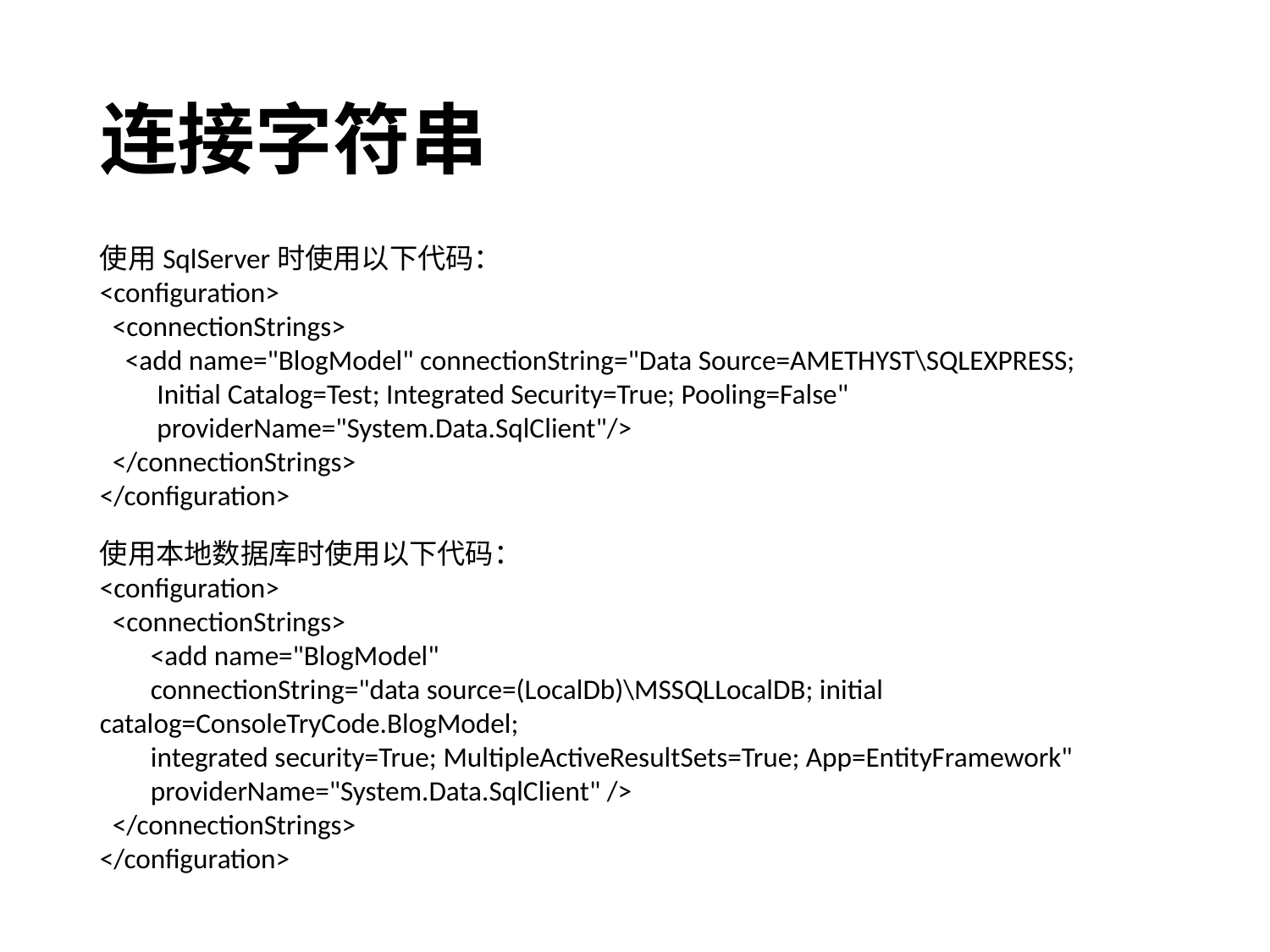

# 连接字符串
使用SqlServer时使用以下代码：
<configuration>
  <connectionStrings>
    <add name="BlogModel" connectionString="Data Source=AMETHYST\SQLEXPRESS;
         Initial Catalog=Test; Integrated Security=True; Pooling=False"
         providerName="System.Data.SqlClient"/>
  </connectionStrings>
</configuration>
使用本地数据库时使用以下代码：
<configuration>
  <connectionStrings>
        <add name="BlogModel"
        connectionString="data source=(LocalDb)\MSSQLLocalDB; initial catalog=ConsoleTryCode.BlogModel;
        integrated security=True; MultipleActiveResultSets=True; App=EntityFramework"
        providerName="System.Data.SqlClient" />
  </connectionStrings>
</configuration>